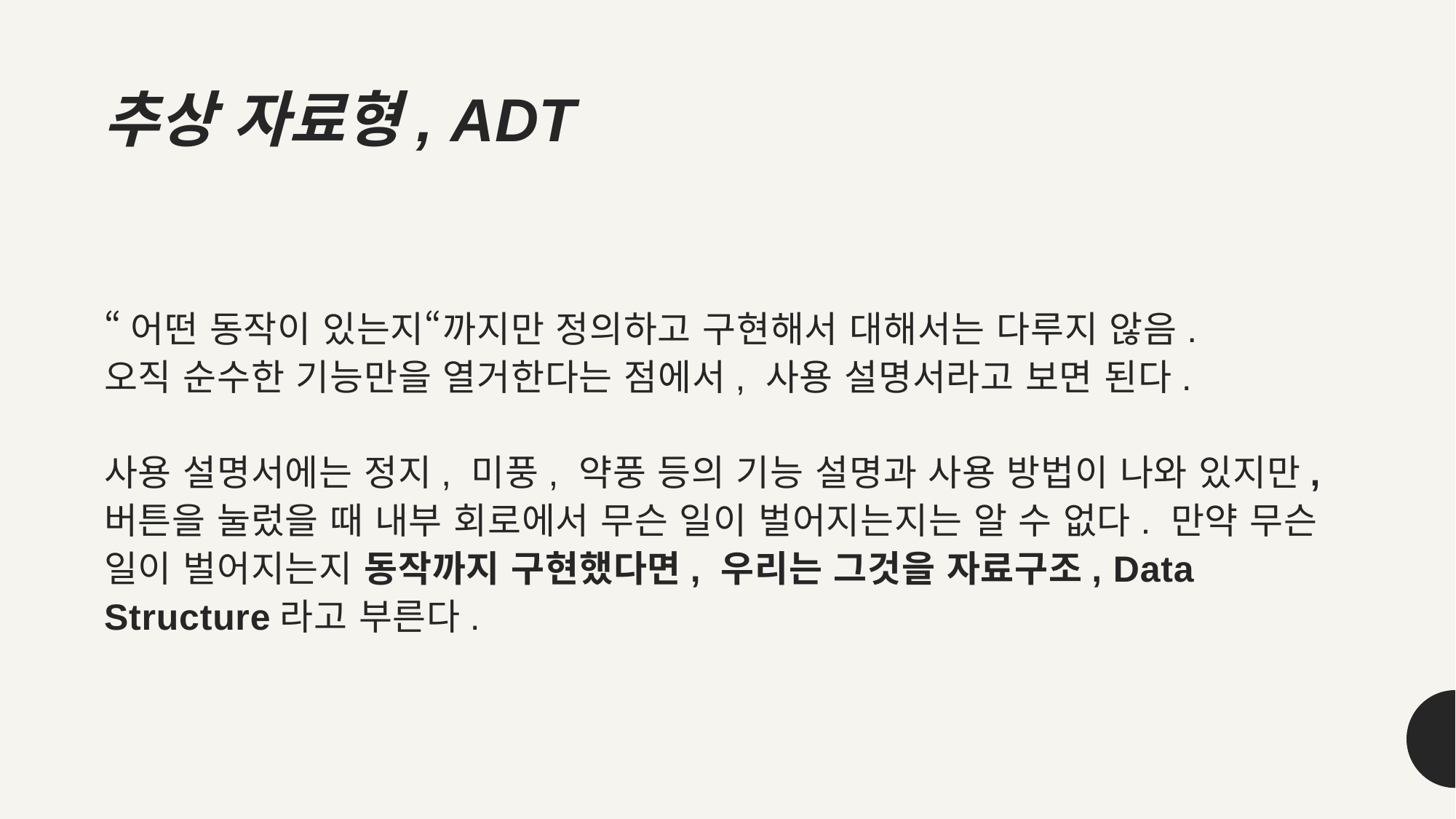

추상 자료형, ADT
# “어떤 동작이 있는지“까지만 정의하고 구현해서 대해서는 다루지 않음. 오직 순수한 기능만을 열거한다는 점에서, 사용 설명서라고 보면 된다. 사용 설명서에는 정지, 미풍, 약풍 등의 기능 설명과 사용 방법이 나와 있지만, 버튼을 눌렀을 때 내부 회로에서 무슨 일이 벌어지는지는 알 수 없다. 만약 무슨 일이 벌어지는지 동작까지 구현했다면, 우리는 그것을 자료구조, Data Structure라고 부른다.